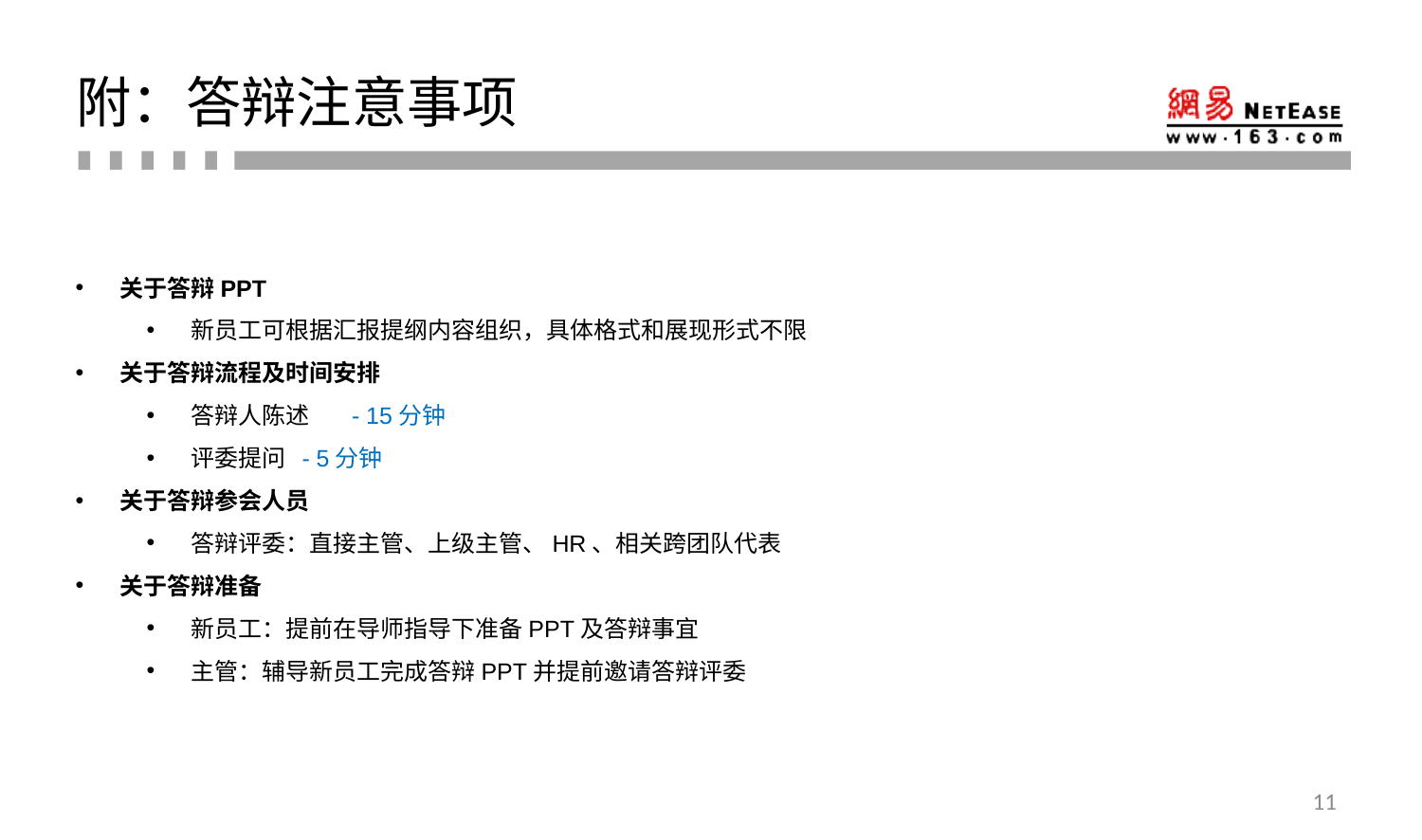

# 附：答辩注意事项
关于答辩PPT
新员工可根据汇报提纲内容组织，具体格式和展现形式不限
关于答辩流程及时间安排
答辩人陈述       - 15分钟
评委提问  - 5分钟
关于答辩参会人员
答辩评委：直接主管、上级主管、HR、相关跨团队代表
关于答辩准备
新员工：提前在导师指导下准备PPT及答辩事宜
主管：辅导新员工完成答辩PPT并提前邀请答辩评委